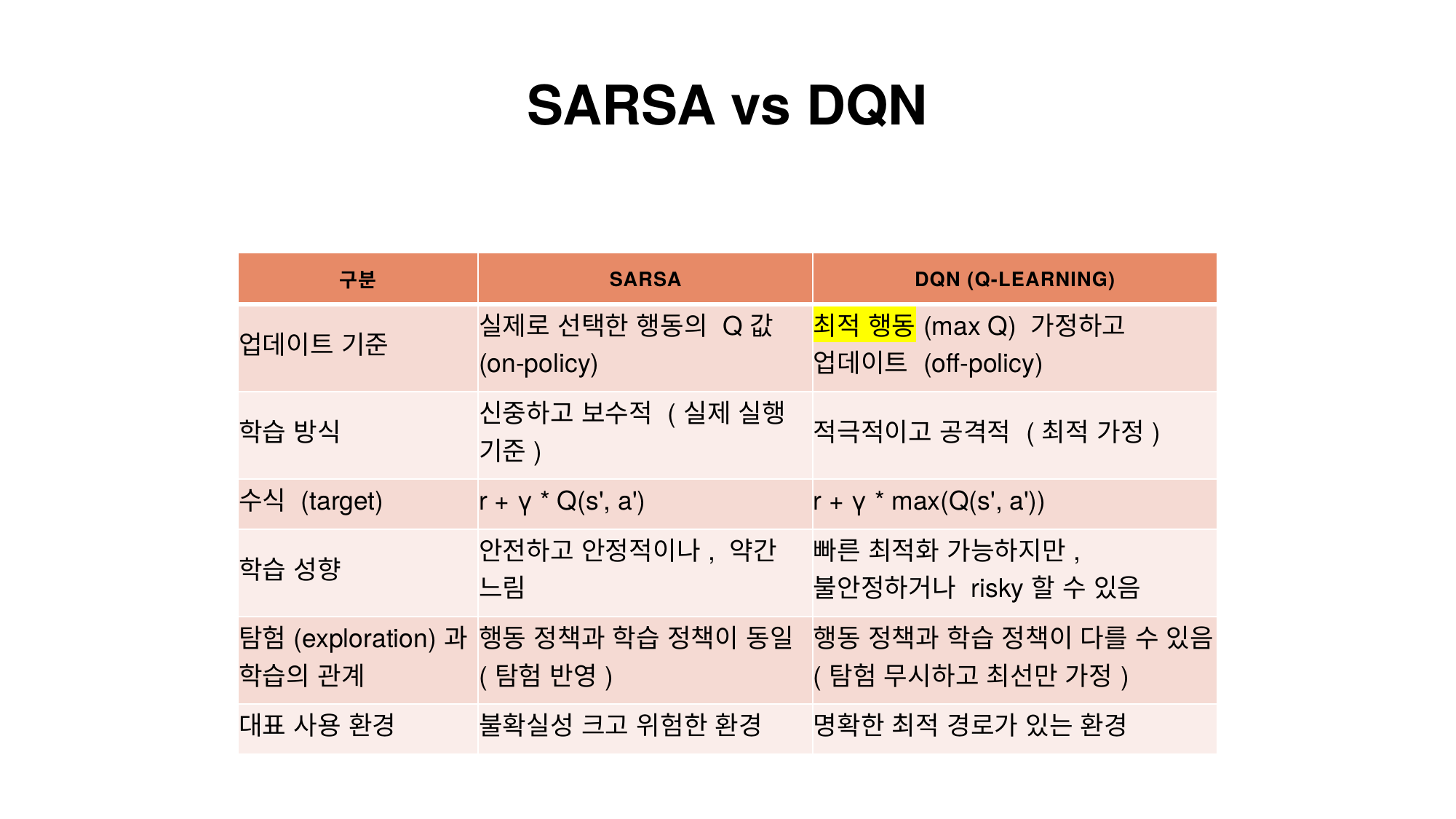

# SARSA vs DQN
| 구분 | SARSA | DQN (Q-Learning) |
| --- | --- | --- |
| 업데이트 기준 | 실제로 선택한 행동의 Q값 (on-policy) | 최적 행동(max Q) 가정하고 업데이트 (off-policy) |
| 학습 방식 | 신중하고 보수적 (실제 실행 기준) | 적극적이고 공격적 (최적 가정) |
| 수식 (target) | r + γ \* Q(s', a') | r + γ \* max(Q(s', a')) |
| 학습 성향 | 안전하고 안정적이나, 약간 느림 | 빠른 최적화 가능하지만, 불안정하거나 risky할 수 있음 |
| 탐험(exploration)과 학습의 관계 | 행동 정책과 학습 정책이 동일 (탐험 반영) | 행동 정책과 학습 정책이 다를 수 있음 (탐험 무시하고 최선만 가정) |
| 대표 사용 환경 | 불확실성 크고 위험한 환경 | 명확한 최적 경로가 있는 환경 |